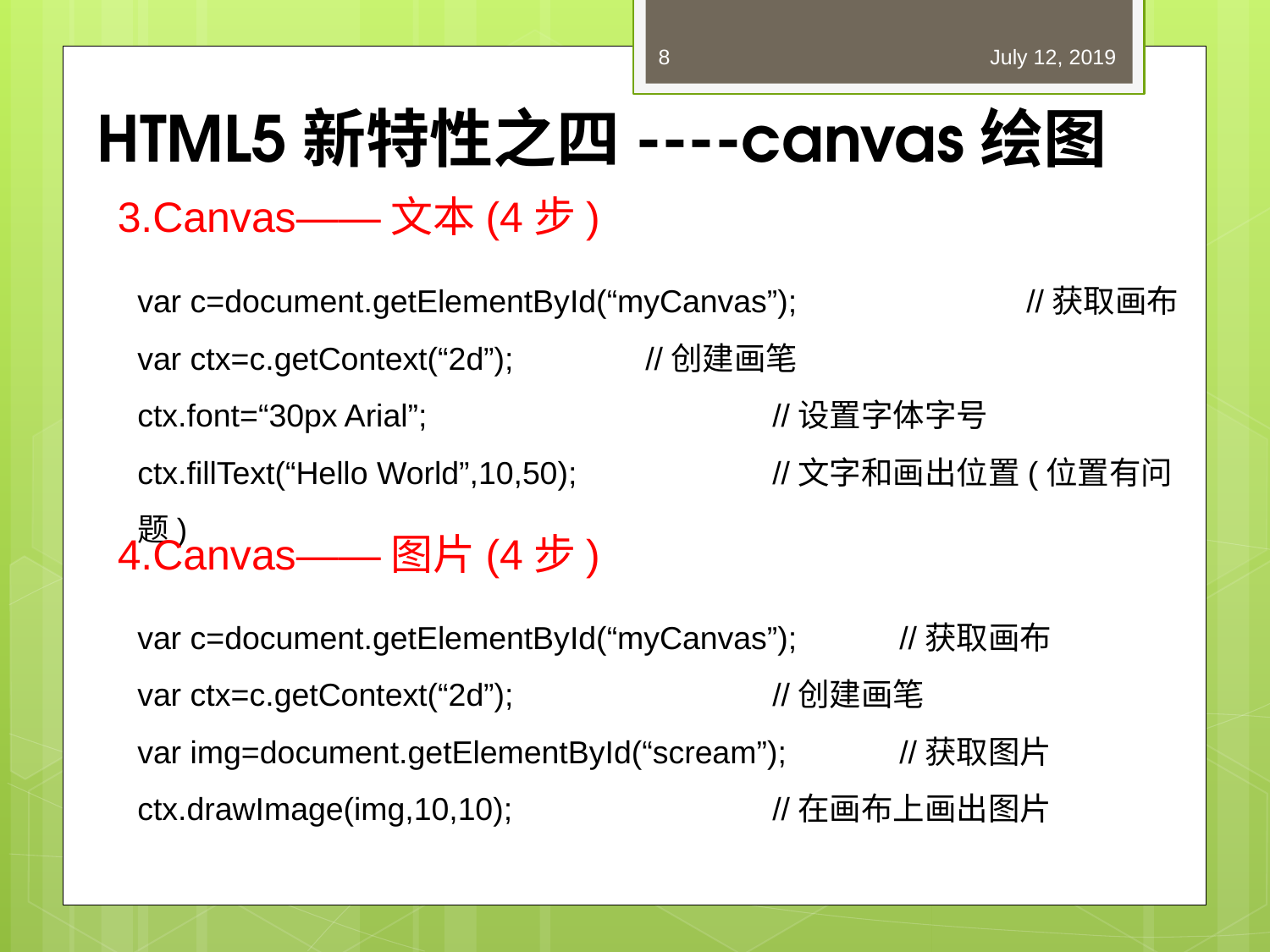

8
July 12, 2019
HTML5新特性之四----canvas绘图
3.Canvas——文本(4步)
var c=document.getElementById(“myCanvas”);		//获取画布
var ctx=c.getContext(“2d”);		//创建画笔
ctx.font=“30px Arial”;			//设置字体字号
ctx.fillText(“Hello World”,10,50);		//文字和画出位置(位置有问题)
4.Canvas——图片(4步)
var c=document.getElementById(“myCanvas”);	//获取画布
var ctx=c.getContext(“2d”);			//创建画笔
var img=document.getElementById(“scream”);	//获取图片
ctx.drawImage(img,10,10);			//在画布上画出图片